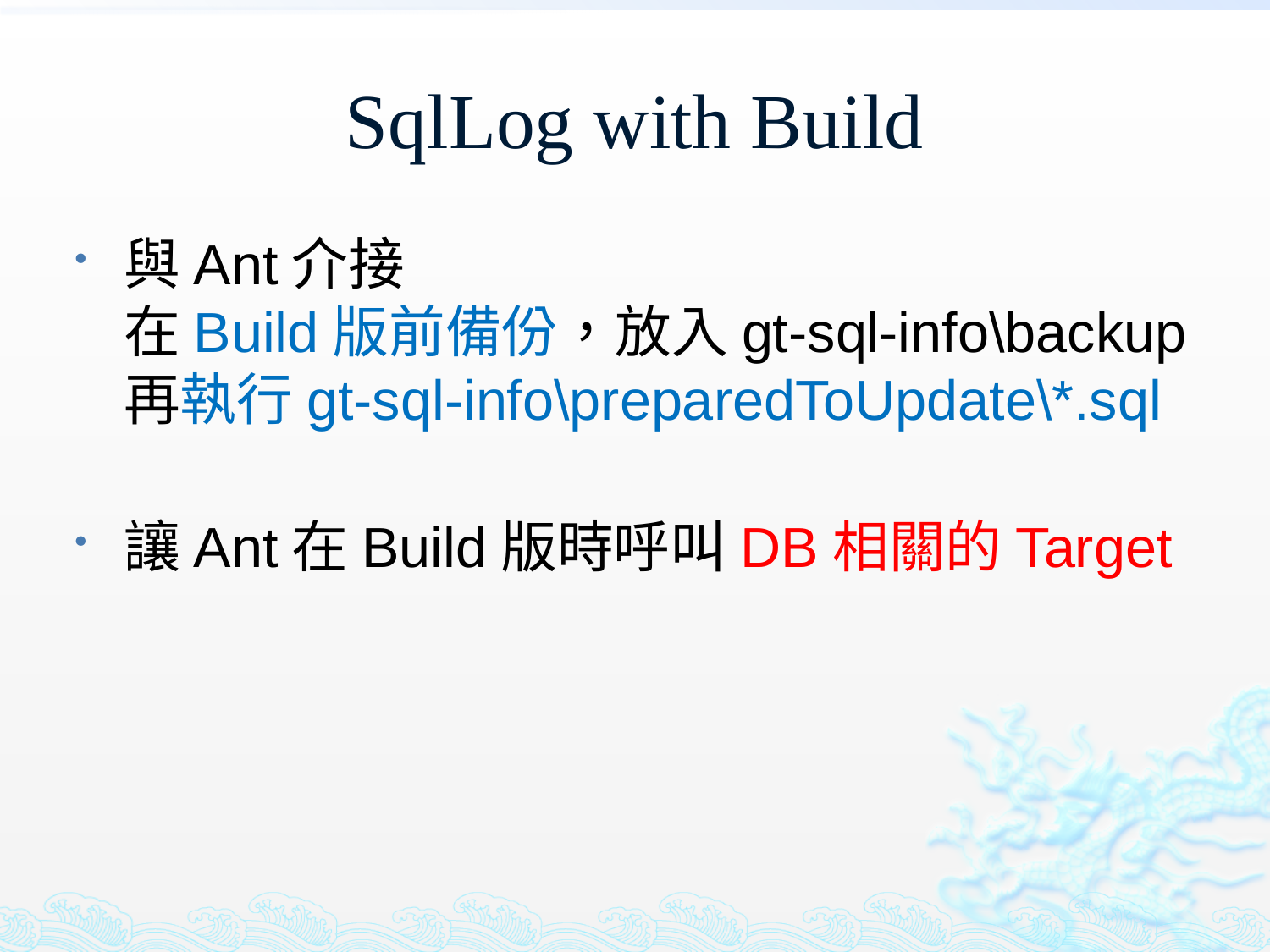

# SqlLog with Build
與Ant介接
在Build版前備份，放入gt-sql-info\backup
再執行gt-sql-info\preparedToUpdate\*.sql
讓Ant在Build版時呼叫DB相關的Target